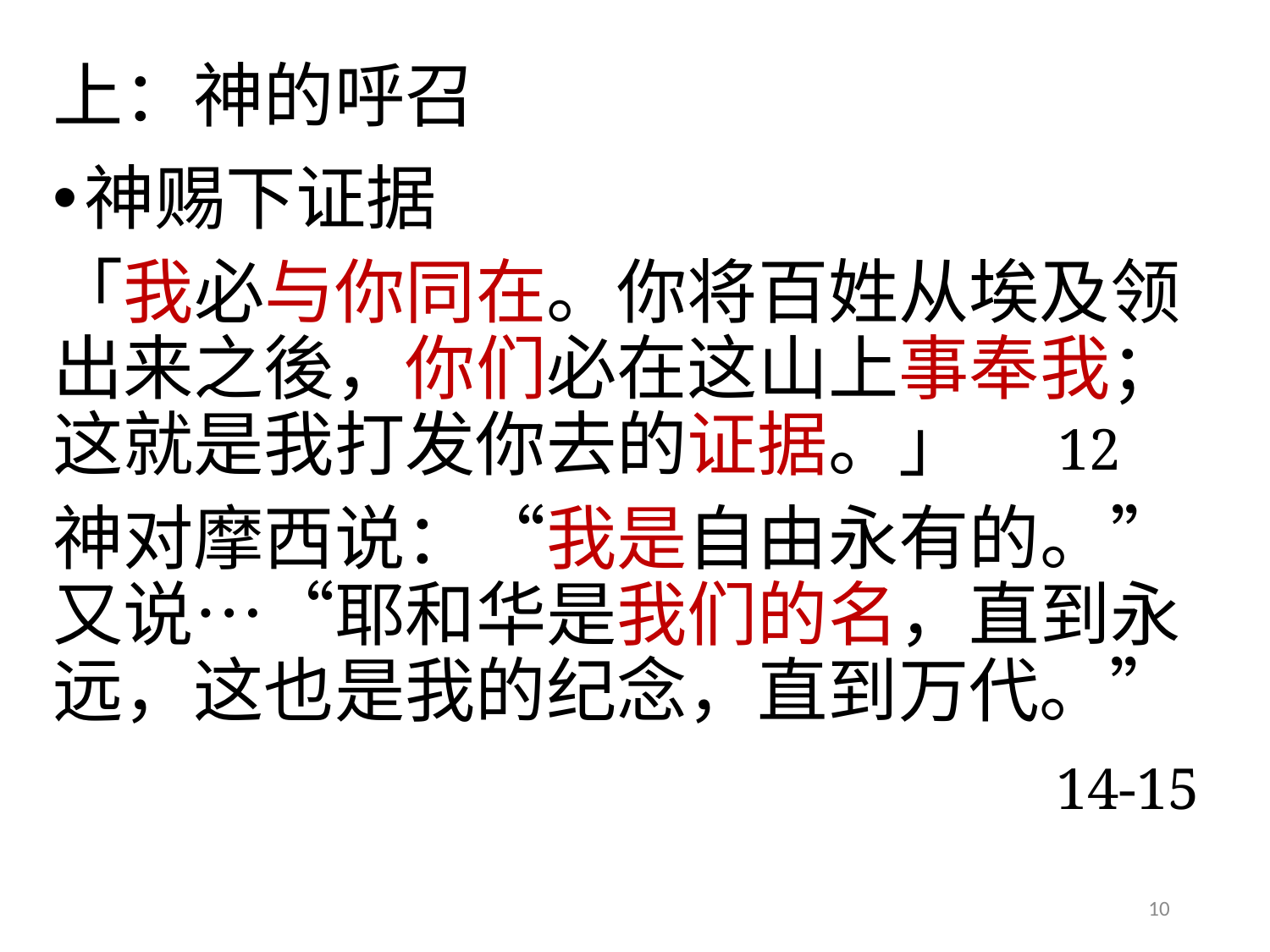

# 上：神的呼召
神赐下证据
「我必与你同在。你将百姓从埃及领出来之後，你们必在这山上事奉我；这就是我打发你去的证据。」     12
神对摩西说：“我是自由永有的。”又说…“耶和华是我们的名，直到永远，这也是我的纪念，直到万代。”
						       14-15
10